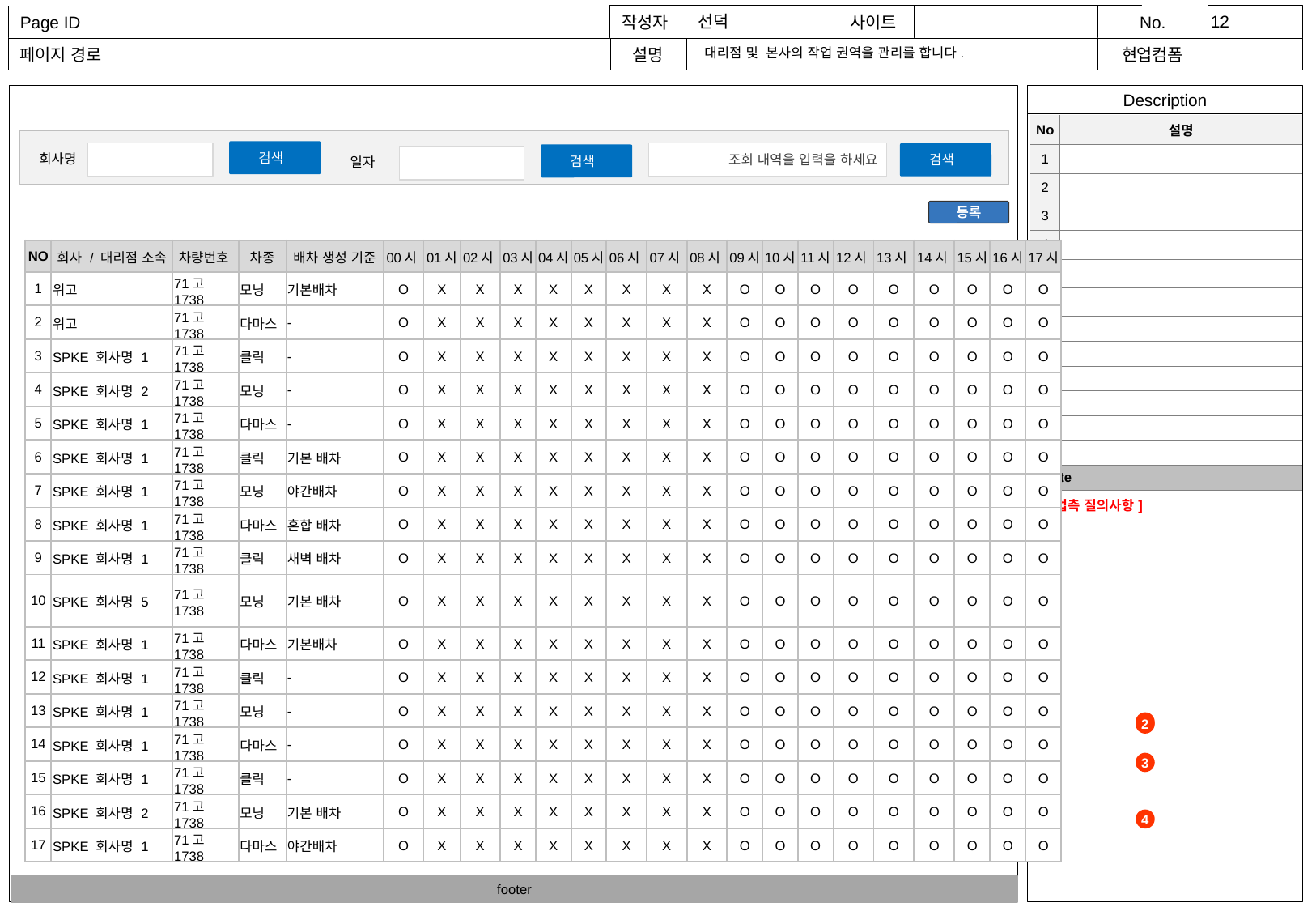

대리점 및  본사의 작업 권역을 관리를 합니다.

| No | 설명 |
| --- | --- |
| 1 |  |
| 2 |  |
| 3 |  |
| 4 |  |
| 5 |  |
| 6 |  |
| 7 |  |
| 8 |  |
| 9 |  |
| 10 |  |
| 11 |  |
| 12 |  |
| Note |  |
| [현업측 질의사항] |  |

검색

조회 내역을 입력을 하세요
검색
회사명
검색

일자
등록
| NO | 회사 / 대리점 소속 | 차량번호 | 차종 | 배차 생성 기준 | 00시 | 01시 | 02시 | 03시 | 04시 | 05시 | 06시 | 07시 | 08시 | 09시 | 10시 | 11시 | 12시 | 13시 | 14시 | 15시 | 16시 | 17시 |
| --- | --- | --- | --- | --- | --- | --- | --- | --- | --- | --- | --- | --- | --- | --- | --- | --- | --- | --- | --- | --- | --- | --- |
| 1 | 위고 | 71고1738 | 모닝 | 기본배차 | O | X | X | X | X | X | X | X | X | O | O | O | O | O | O | O | O | O |
| 2 | 위고 | 71고1738 | 다마스 | - | O | X | X | X | X | X | X | X | X | O | O | O | O | O | O | O | O | O |
| 3 | SPKE 회사명 1 | 71고1738 | 클릭 | - | O | X | X | X | X | X | X | X | X | O | O | O | O | O | O | O | O | O |
| 4 | SPKE 회사명 2 | 71고1738 | 모닝 | - | O | X | X | X | X | X | X | X | X | O | O | O | O | O | O | O | O | O |
| 5 | SPKE 회사명 1 | 71고1738 | 다마스 | - | O | X | X | X | X | X | X | X | X | O | O | O | O | O | O | O | O | O |
| 6 | SPKE 회사명 1 | 71고1738 | 클릭 | 기본 배차 | O | X | X | X | X | X | X | X | X | O | O | O | O | O | O | O | O | O |
| 7 | SPKE 회사명 1 | 71고1738 | 모닝 | 야간배차 | O | X | X | X | X | X | X | X | X | O | O | O | O | O | O | O | O | O |
| 8 | SPKE 회사명 1 | 71고1738 | 다마스 | 혼합 배차 | O | X | X | X | X | X | X | X | X | O | O | O | O | O | O | O | O | O |
| 9 | SPKE 회사명 1 | 71고1738 | 클릭 | 새벽 배차 | O | X | X | X | X | X | X | X | X | O | O | O | O | O | O | O | O | O |
| 10 | SPKE 회사명 5 | 71고1738 | 모닝 | 기본 배차 | O | X | X | X | X | X | X | X | X | O | O | O | O | O | O | O | O | O |
| 11 | SPKE 회사명 1 | 71고1738 | 다마스 | 기본배차 | O | X | X | X | X | X | X | X | X | O | O | O | O | O | O | O | O | O |
| 12 | SPKE 회사명 1 | 71고1738 | 클릭 | - | O | X | X | X | X | X | X | X | X | O | O | O | O | O | O | O | O | O |
| 13 | SPKE 회사명 1 | 71고1738 | 모닝 | - | O | X | X | X | X | X | X | X | X | O | O | O | O | O | O | O | O | O |
| 14 | SPKE 회사명 1 | 71고1738 | 다마스 | - | O | X | X | X | X | X | X | X | X | O | O | O | O | O | O | O | O | O |
| 15 | SPKE 회사명 1 | 71고1738 | 클릭 | - | O | X | X | X | X | X | X | X | X | O | O | O | O | O | O | O | O | O |
| 16 | SPKE 회사명 2 | 71고1738 | 모닝 | 기본 배차 | O | X | X | X | X | X | X | X | X | O | O | O | O | O | O | O | O | O |
| 17 | SPKE 회사명 1 | 71고1738 | 다마스 | 야간배차 | O | X | X | X | X | X | X | X | X | O | O | O | O | O | O | O | O | O |
1
2
3
4
footer